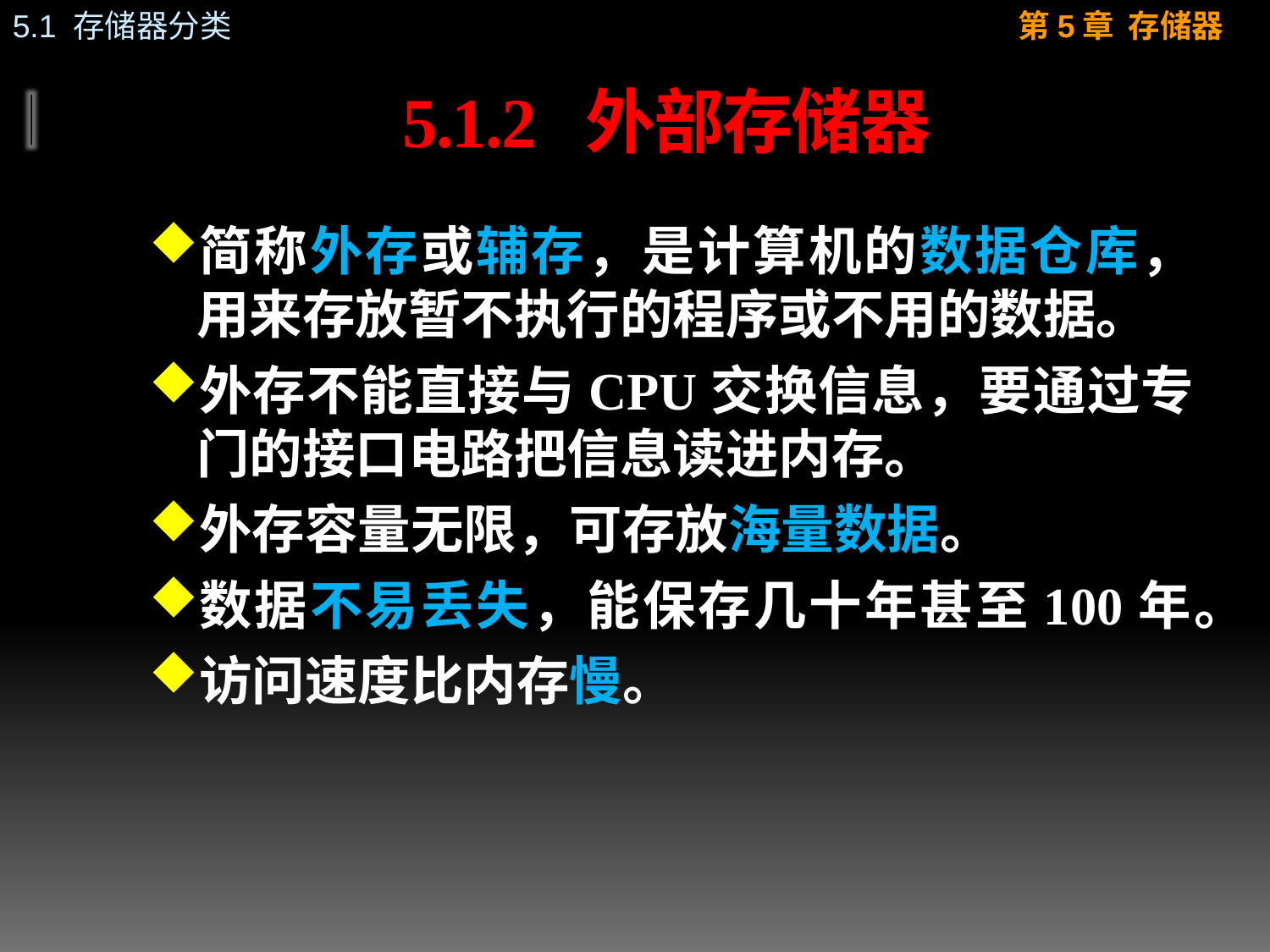

# 5.1.2  外部存储器
简称外存或辅存，是计算机的数据仓库，用来存放暂不执行的程序或不用的数据。
外存不能直接与CPU交换信息，要通过专门的接口电路把信息读进内存。
外存容量无限，可存放海量数据。
数据不易丢失，能保存几十年甚至100年。
访问速度比内存慢。